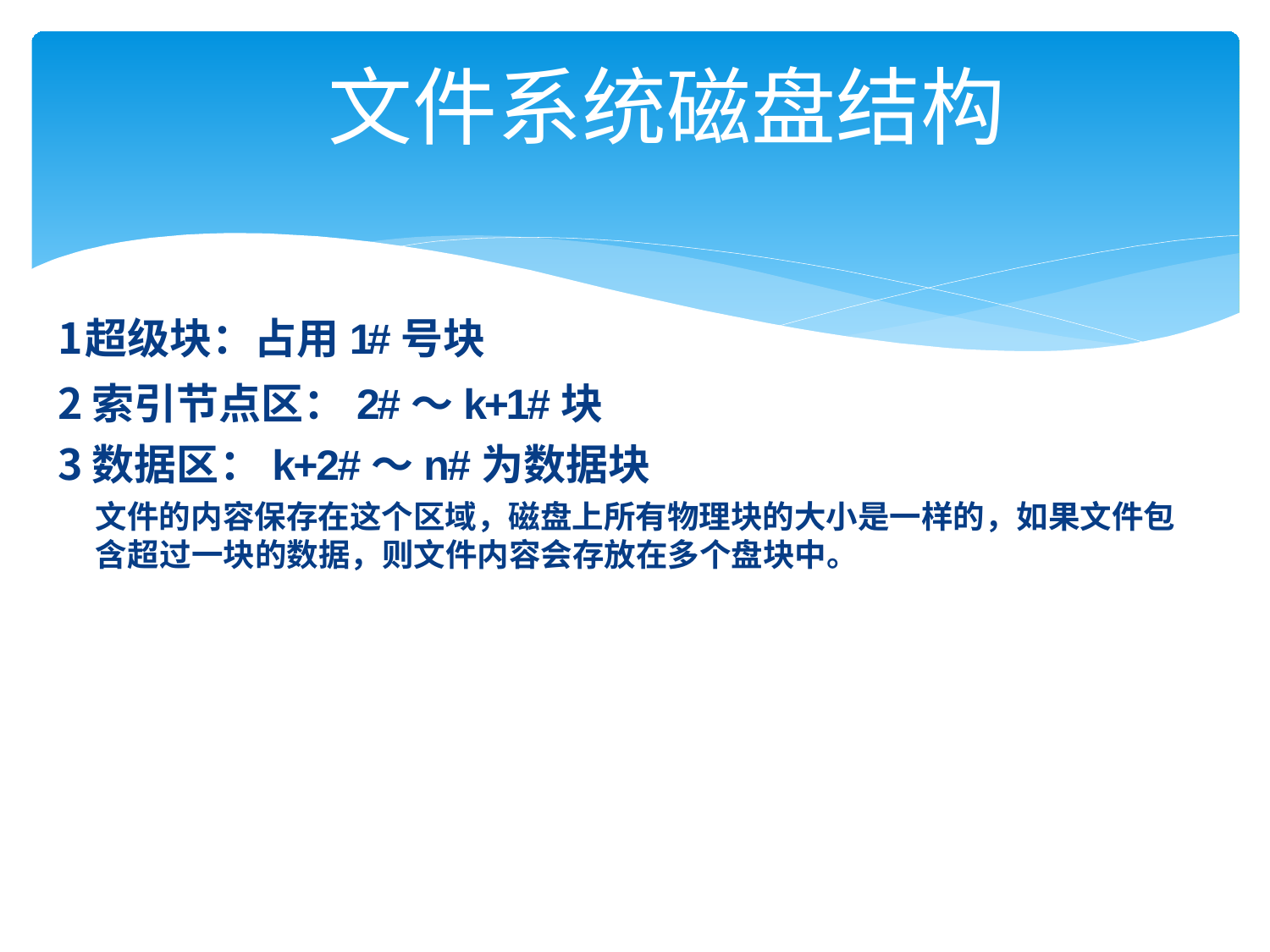

# 文件系统磁盘结构
超级块：占用1#号块
索引节点区：2#～k+1#块
数据区：k+2#～n#为数据块
文件的内容保存在这个区域，磁盘上所有物理块的大小是一样的，如果文件包
含超过一块的数据，则文件内容会存放在多个盘块中。